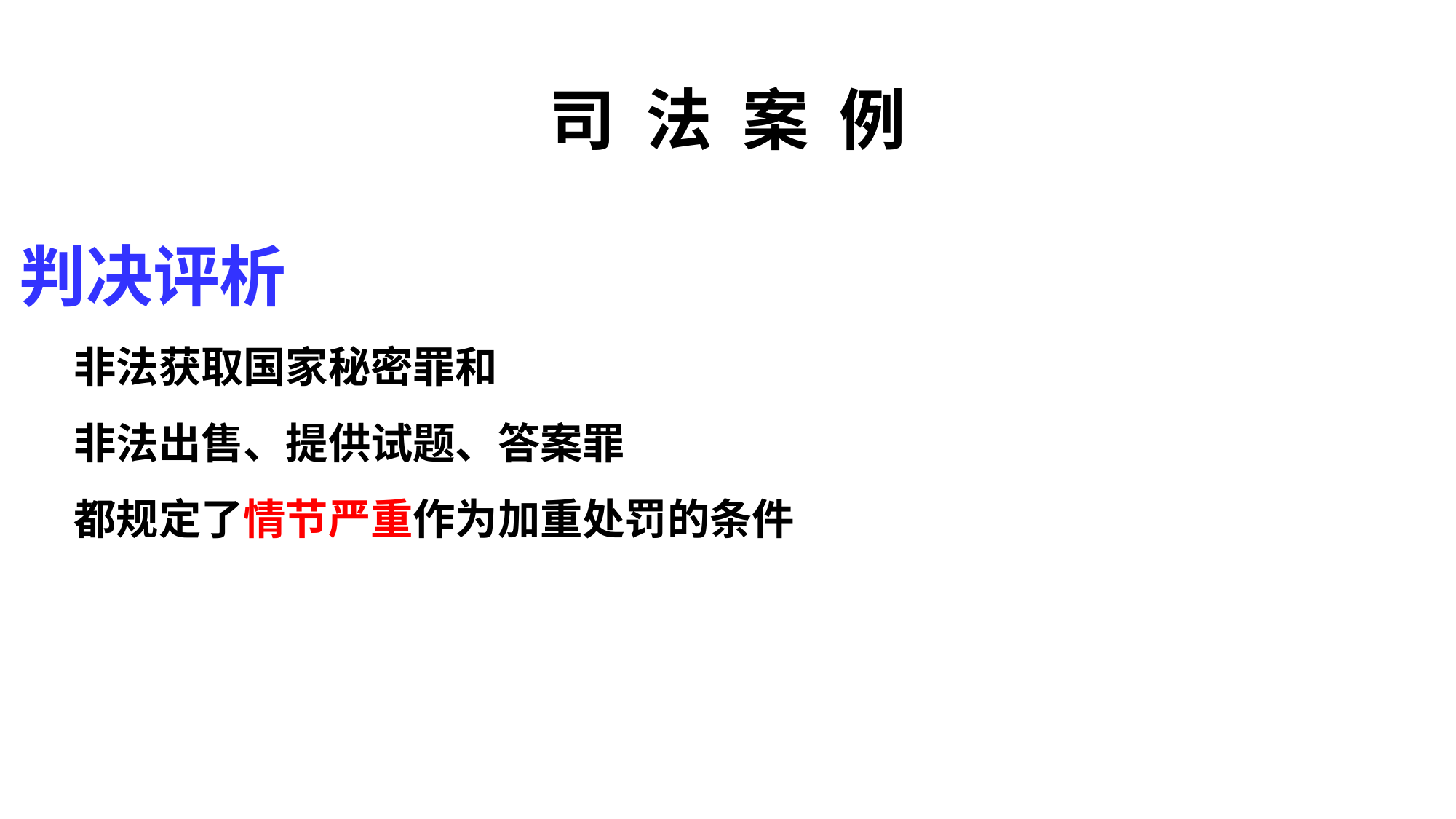

# 司  法  案  例
判决评析
非法获取国家秘密罪和
非法出售、提供试题、答案罪
都规定了情节严重作为加重处罚的条件